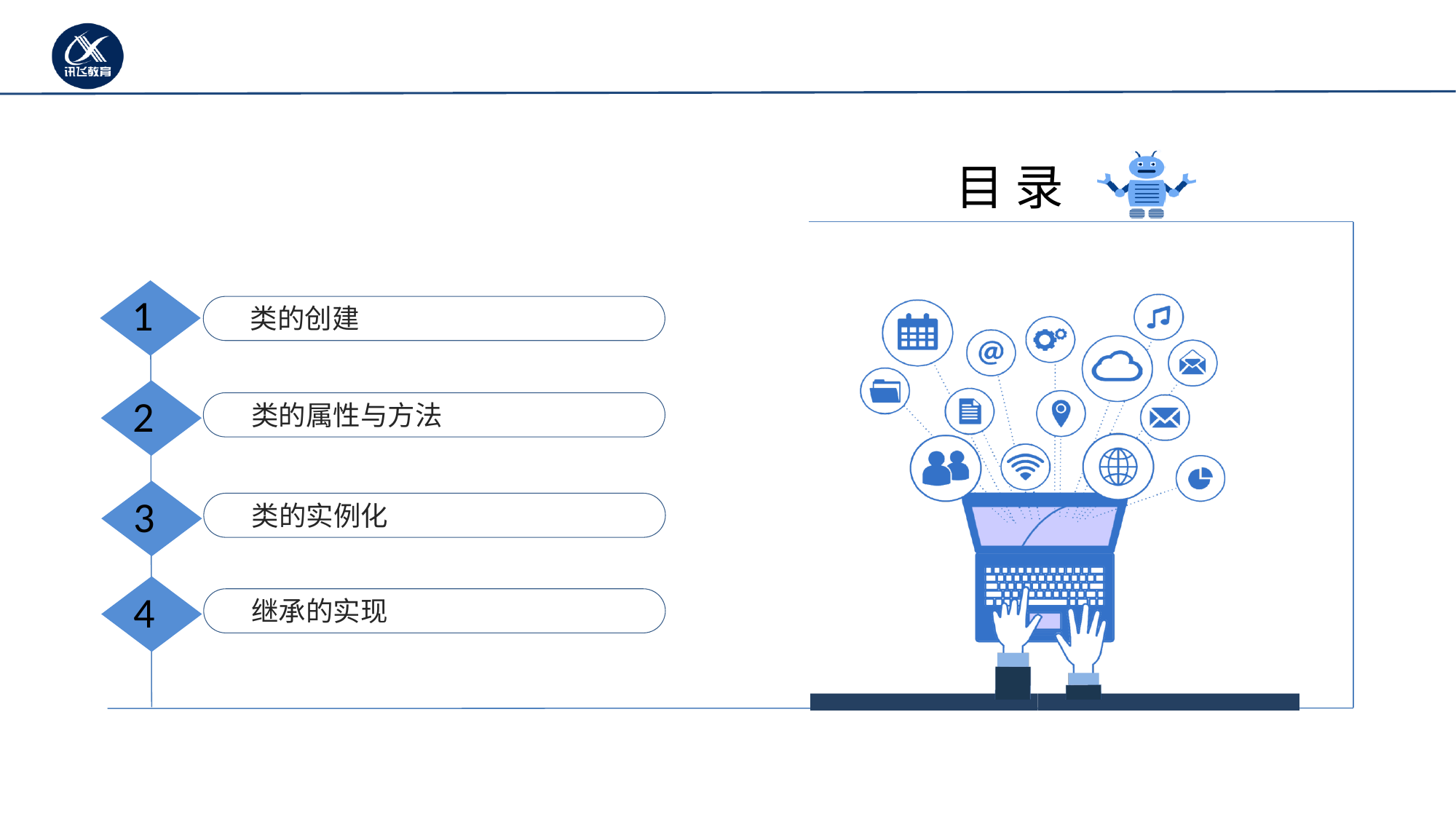

1
类的创建

2

类的属性与方法

3

类的实例化

4

继承的实现